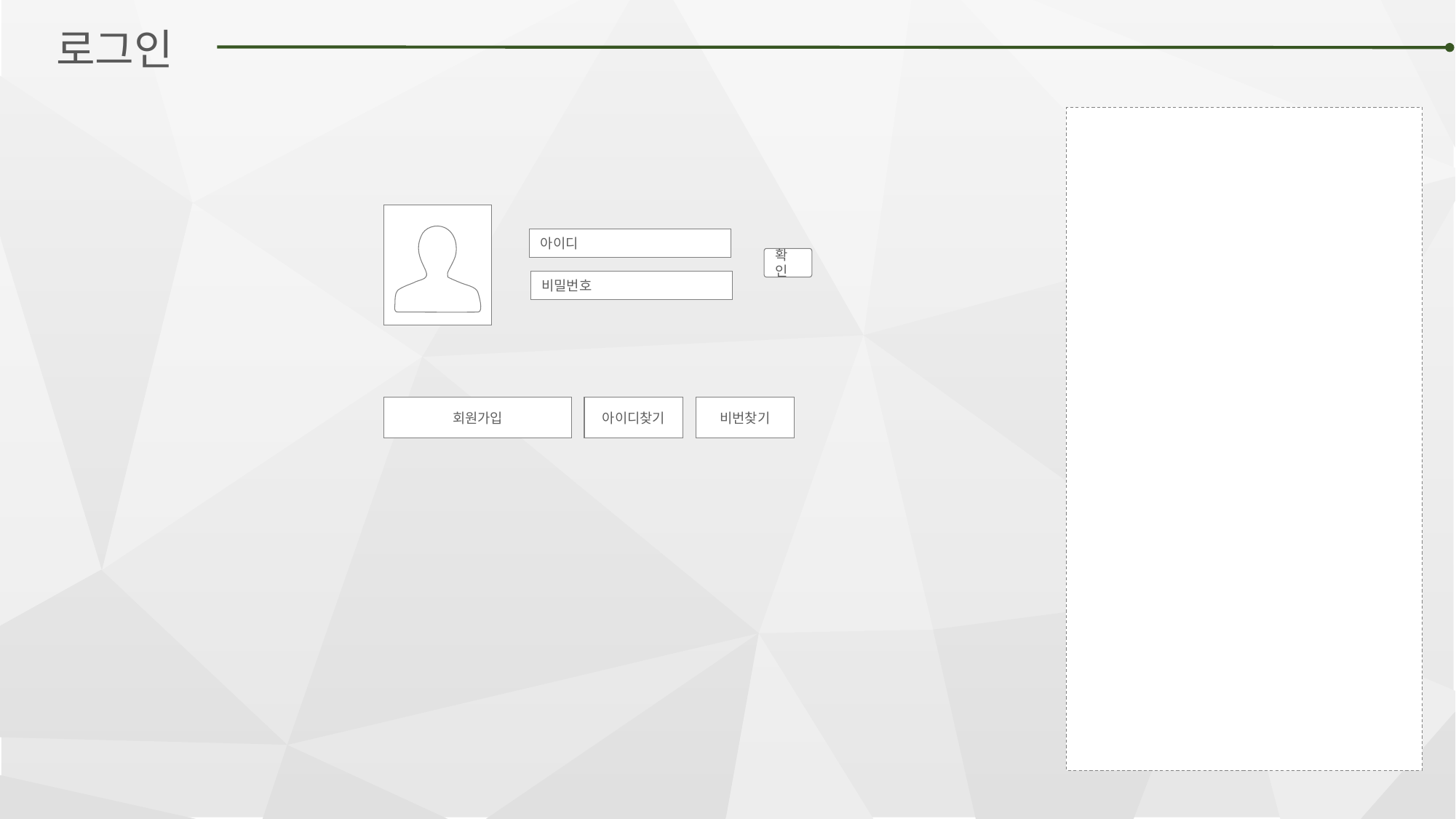

로그인

아이디
확인
비밀번호
아이디찾기
비번찾기
회원가입